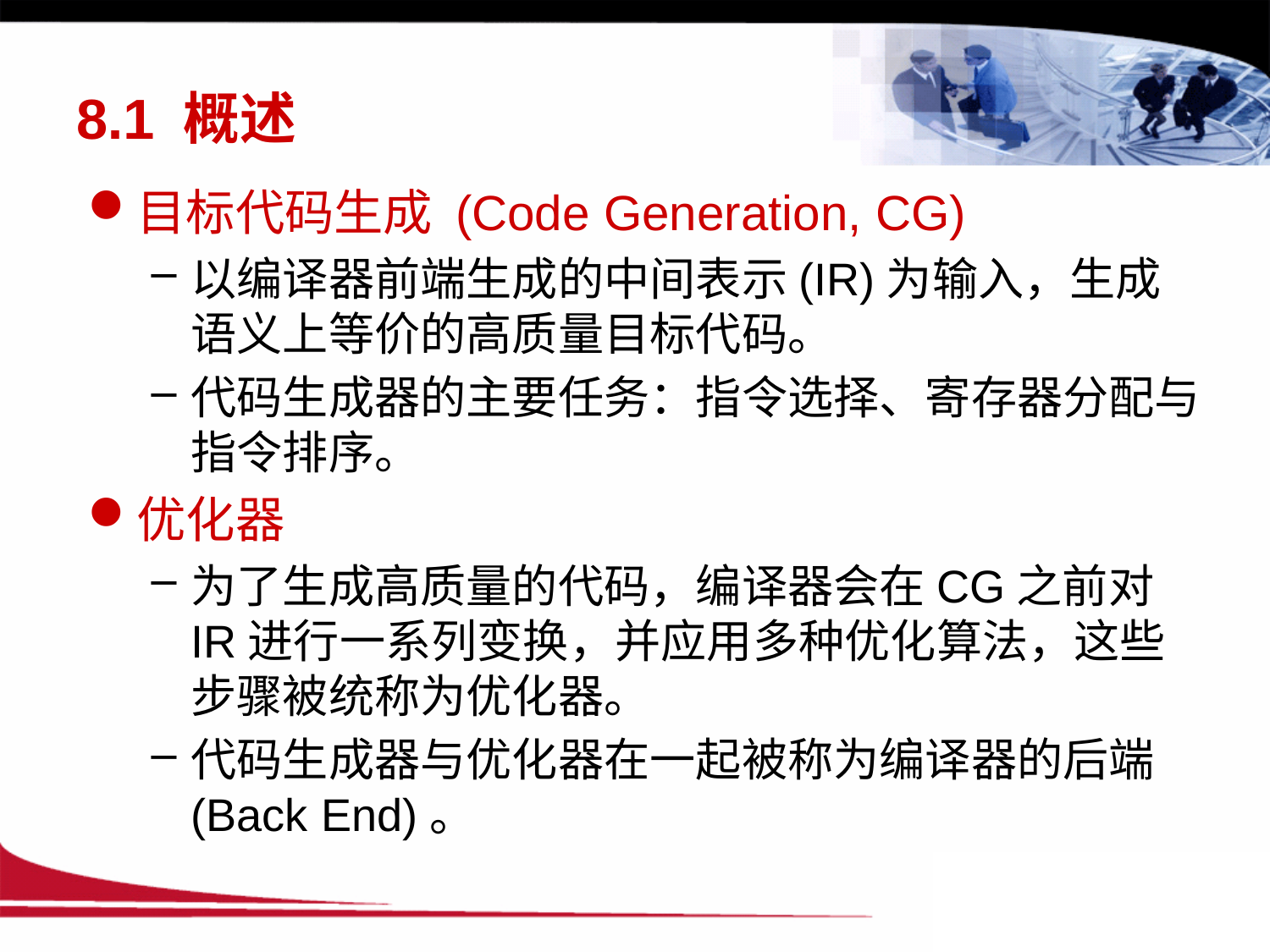

# 8.1 概述
目标代码生成 (Code Generation, CG)
以编译器前端生成的中间表示(IR)为输入，生成语义上等价的高质量目标代码。
代码生成器的主要任务：指令选择、寄存器分配与指令排序。
优化器
为了生成高质量的代码，编译器会在CG之前对IR进行一系列变换，并应用多种优化算法，这些步骤被统称为优化器。
代码生成器与优化器在一起被称为编译器的后端(Back End)。